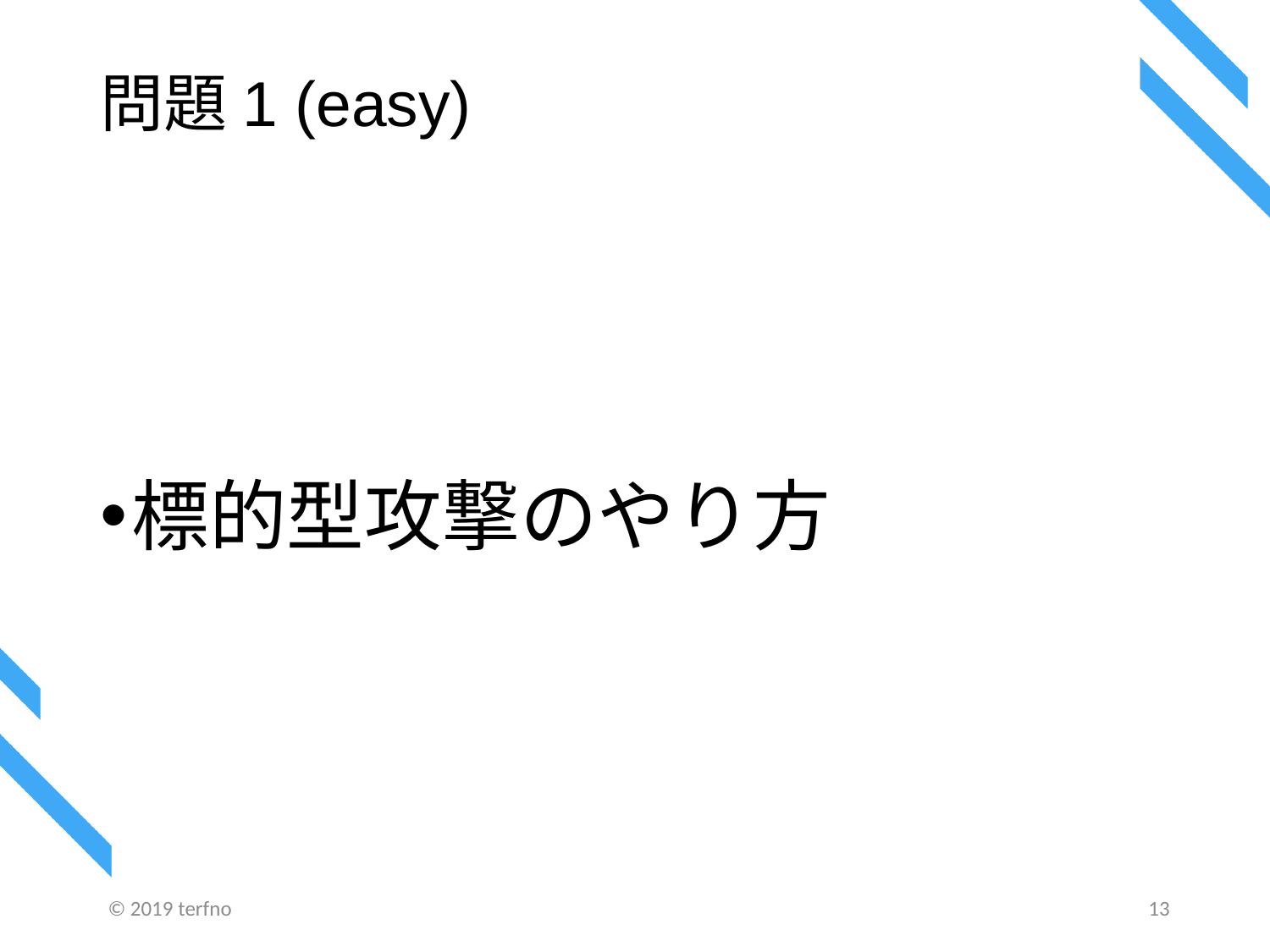

# 問題1 (easy)
標的型攻撃のやり方
© 2019 terfno
13